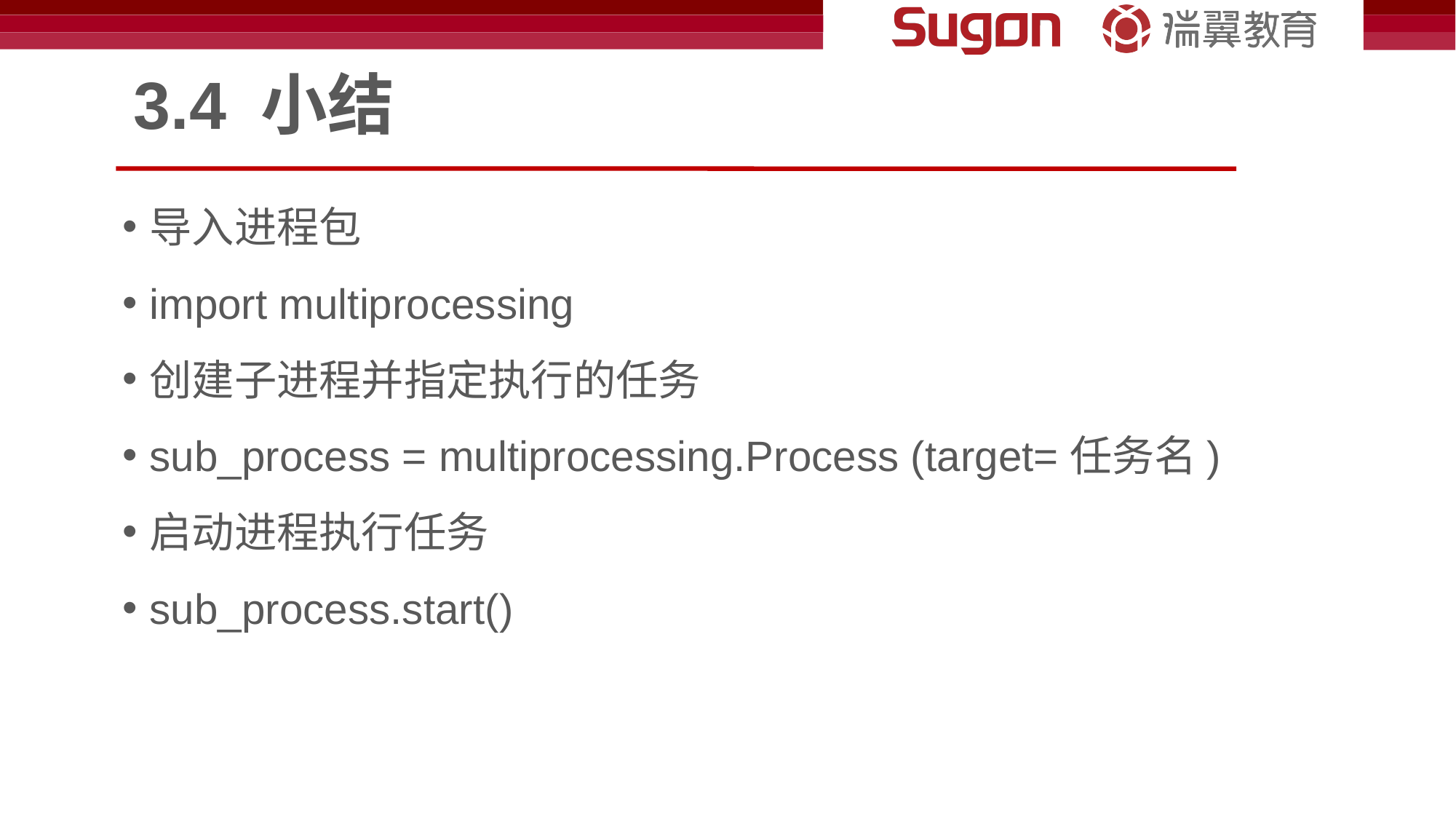

# 3.4 小结
导入进程包
import multiprocessing
创建子进程并指定执行的任务
sub_process = multiprocessing.Process (target=任务名)
启动进程执行任务
sub_process.start()